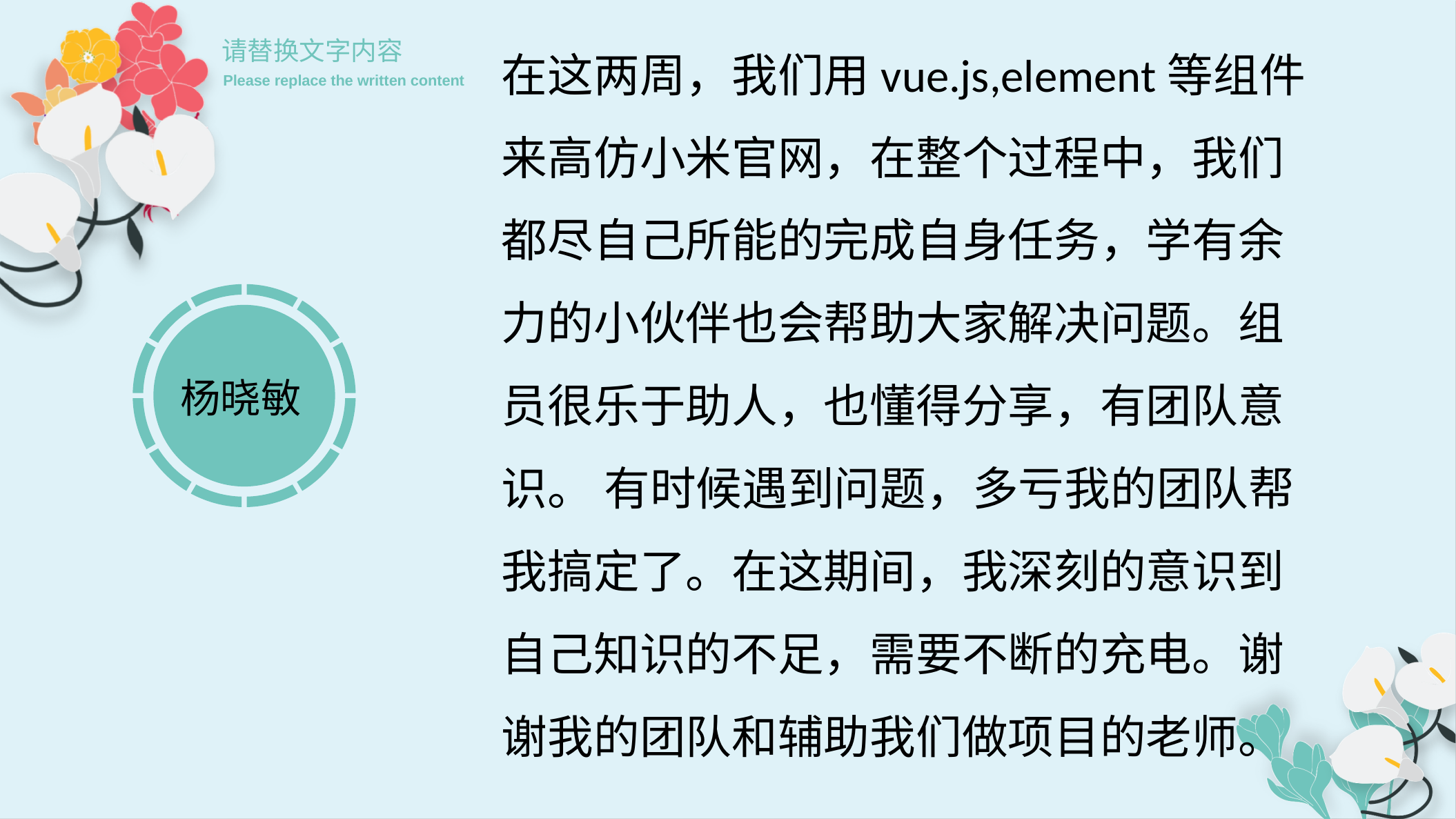

在这两周，我们用vue.js,element等组件来高仿小米官网，在整个过程中，我们都尽自己所能的完成自身任务，学有余力的小伙伴也会帮助大家解决问题。组员很乐于助人，也懂得分享，有团队意识。 有时候遇到问题，多亏我的团队帮我搞定了。在这期间，我深刻的意识到自己知识的不足，需要不断的充电。谢谢我的团队和辅助我们做项目的老师。
请替换文字内容
Please replace the written content

杨晓敏